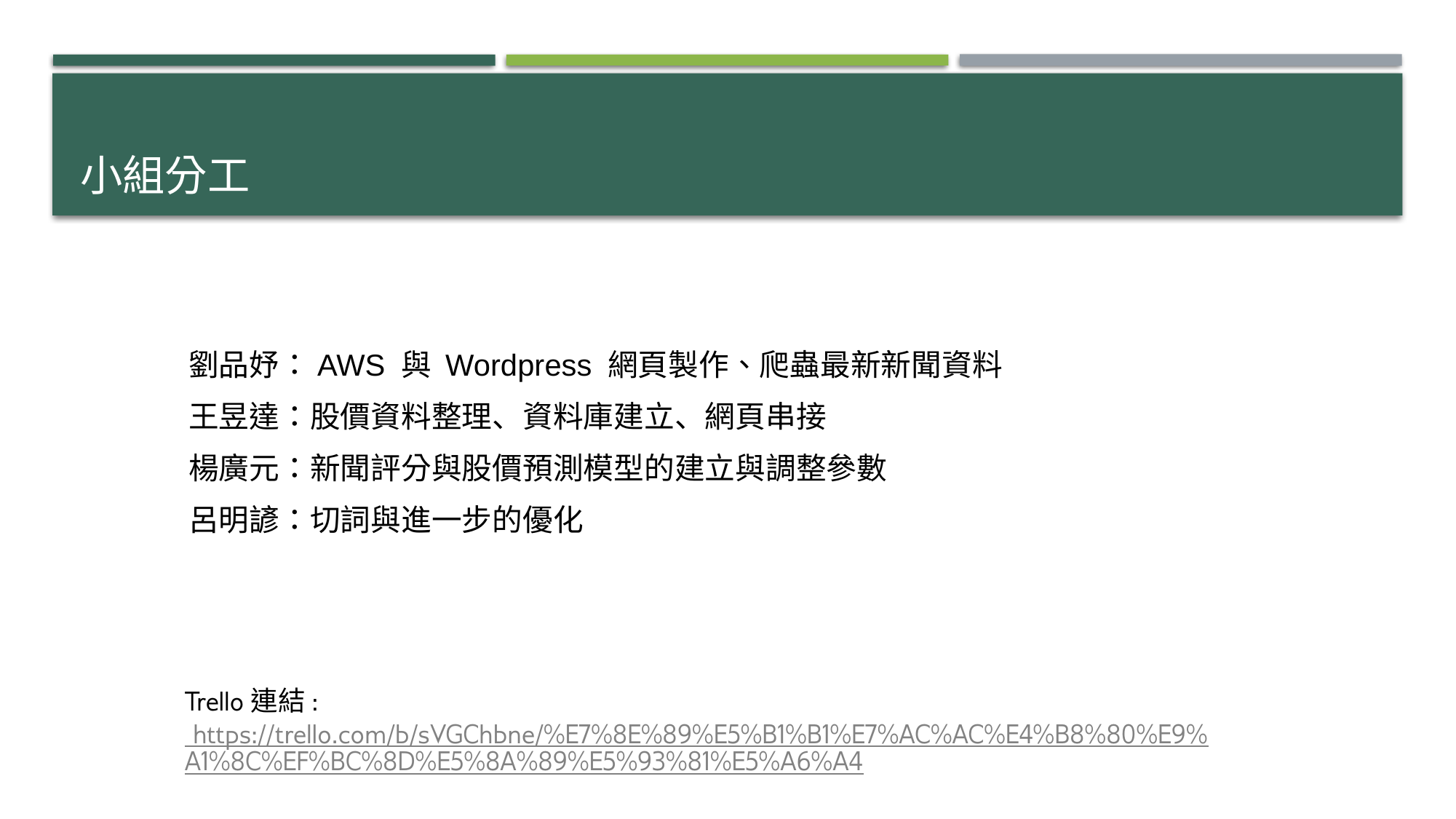

# 小組分工
劉品妤：AWS 與 Wordpress 網頁製作、爬蟲最新新聞資料
王昱達：股價資料整理、資料庫建立、網頁串接
楊廣元：新聞評分與股價預測模型的建立與調整參數
呂明諺：切詞與進一步的優化
Trello連結: https://trello.com/b/sVGChbne/%E7%8E%89%E5%B1%B1%E7%AC%AC%E4%B8%80%E9%A1%8C%EF%BC%8D%E5%8A%89%E5%93%81%E5%A6%A4